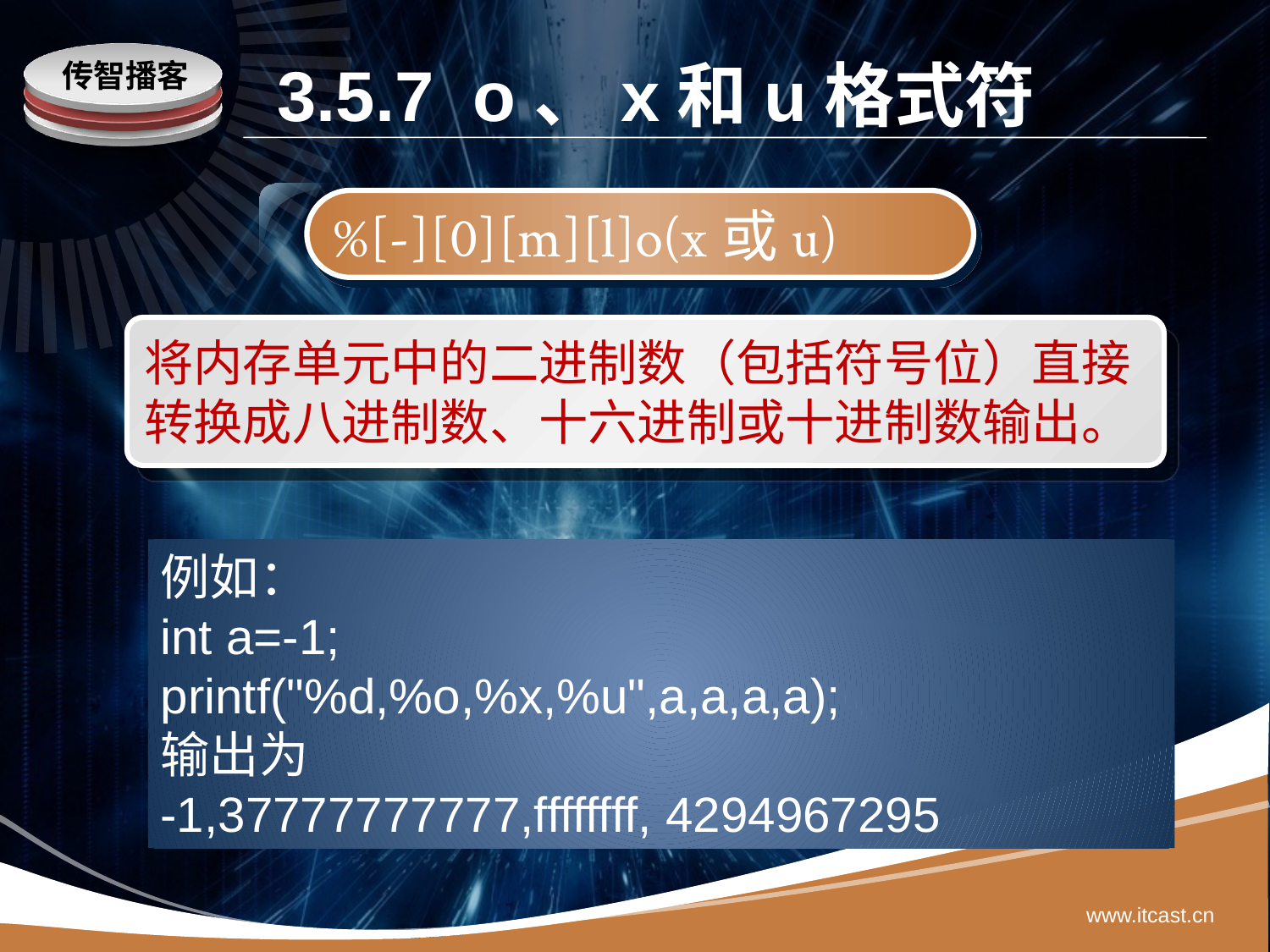

# 3.5.7  o、x和u格式符

%[-][0][m][l]o(x或u)
将内存单元中的二进制数（包括符号位）直接
转换成八进制数、十六进制或十进制数输出。
例如：
int a=-1;
printf("%d,%o,%x,%u",a,a,a,a);
输出为
-1,37777777777,ffffffff, 4294967295
www.itcast.cn